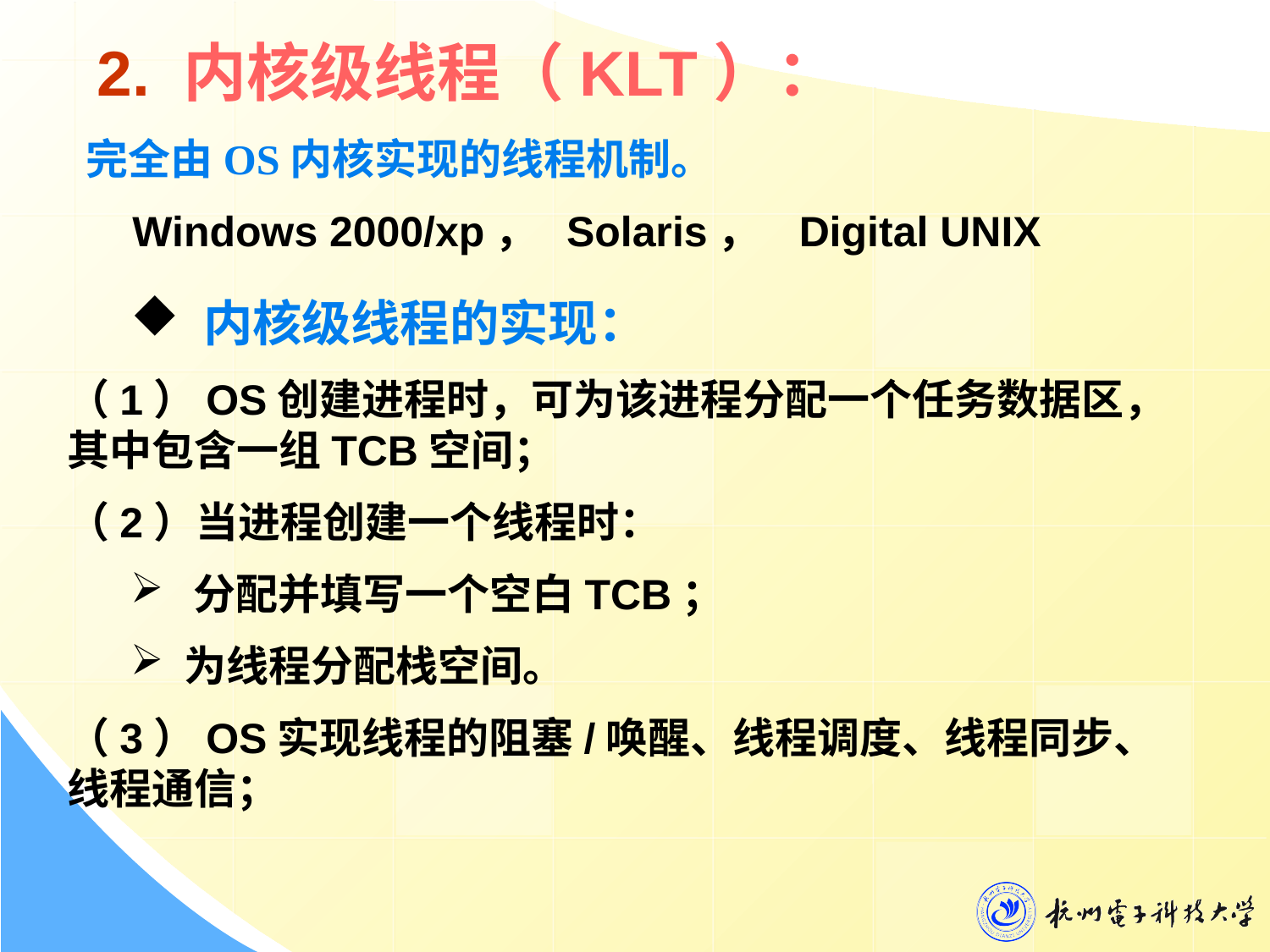

2. 内核级线程（KLT）：
  完全由OS内核实现的线程机制。
       Windows 2000/xp，  Solaris，   Digital UNIX
 内核级线程的实现：
（1）OS创建进程时，可为该进程分配一个任务数据区，其中包含一组TCB空间；
（2）当进程创建一个线程时：
  分配并填写一个空白TCB；
 为线程分配栈空间。
（3）OS实现线程的阻塞/唤醒、线程调度、线程同步、线程通信；